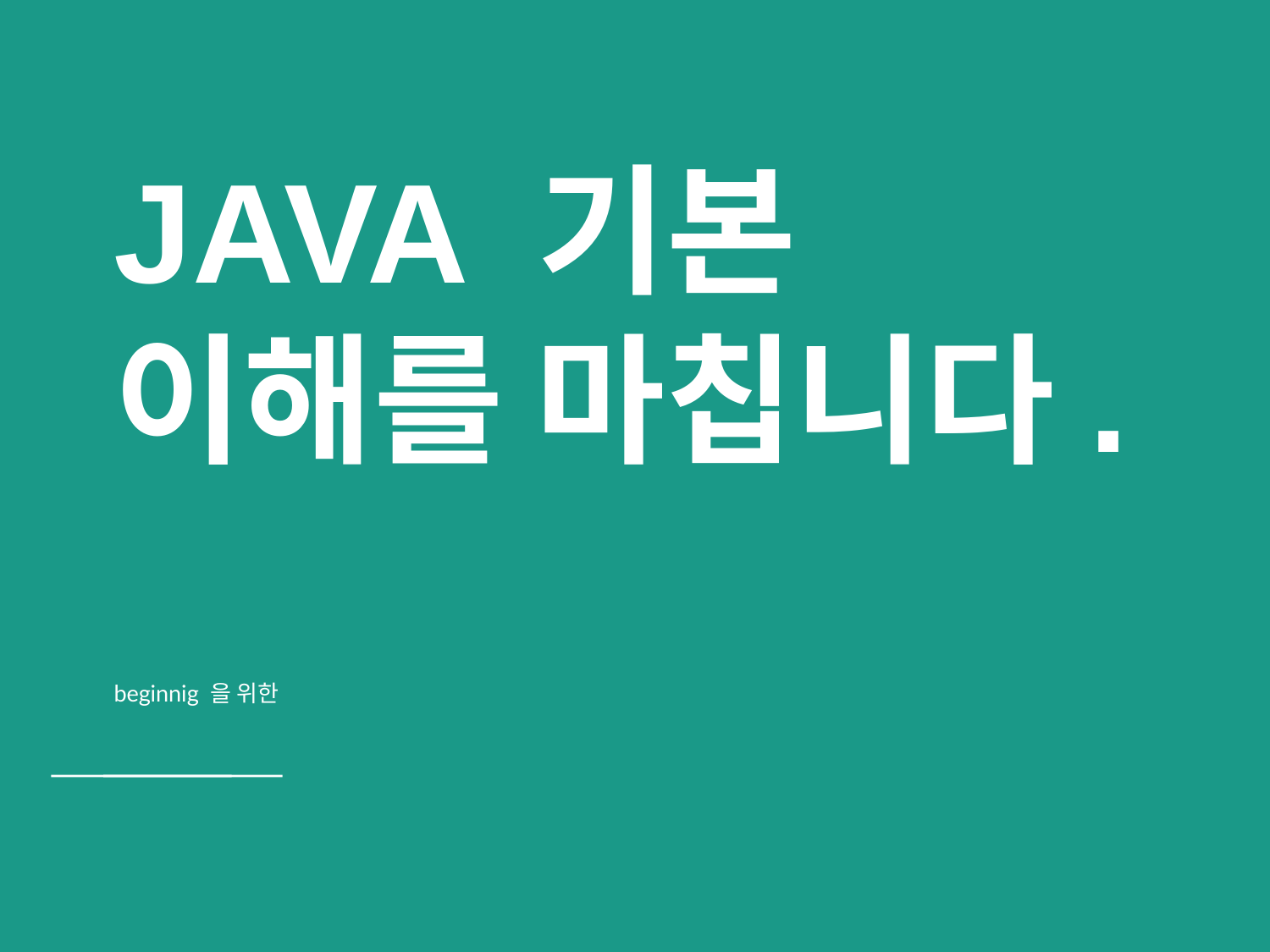

# JAVA 기본 이해를 마칩니다.
beginnig 을 위한